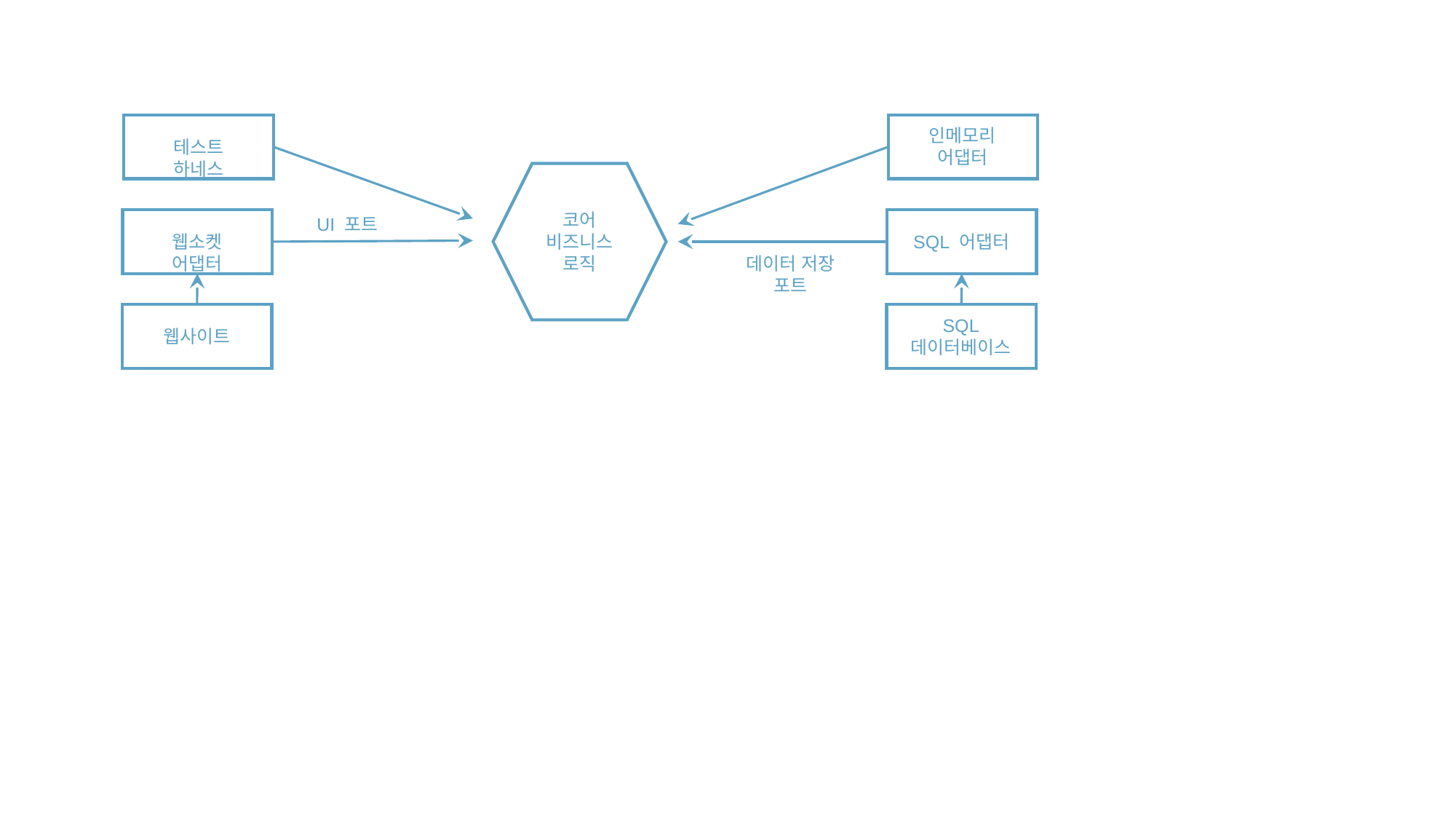

테스트 하네스

인메모리
어댑터

코어
비즈니스
로직
UI 포트

웹소켓 어댑터

SQL 어댑터
데이터 저장 포트

웹사이트

SQL
데이터베이스